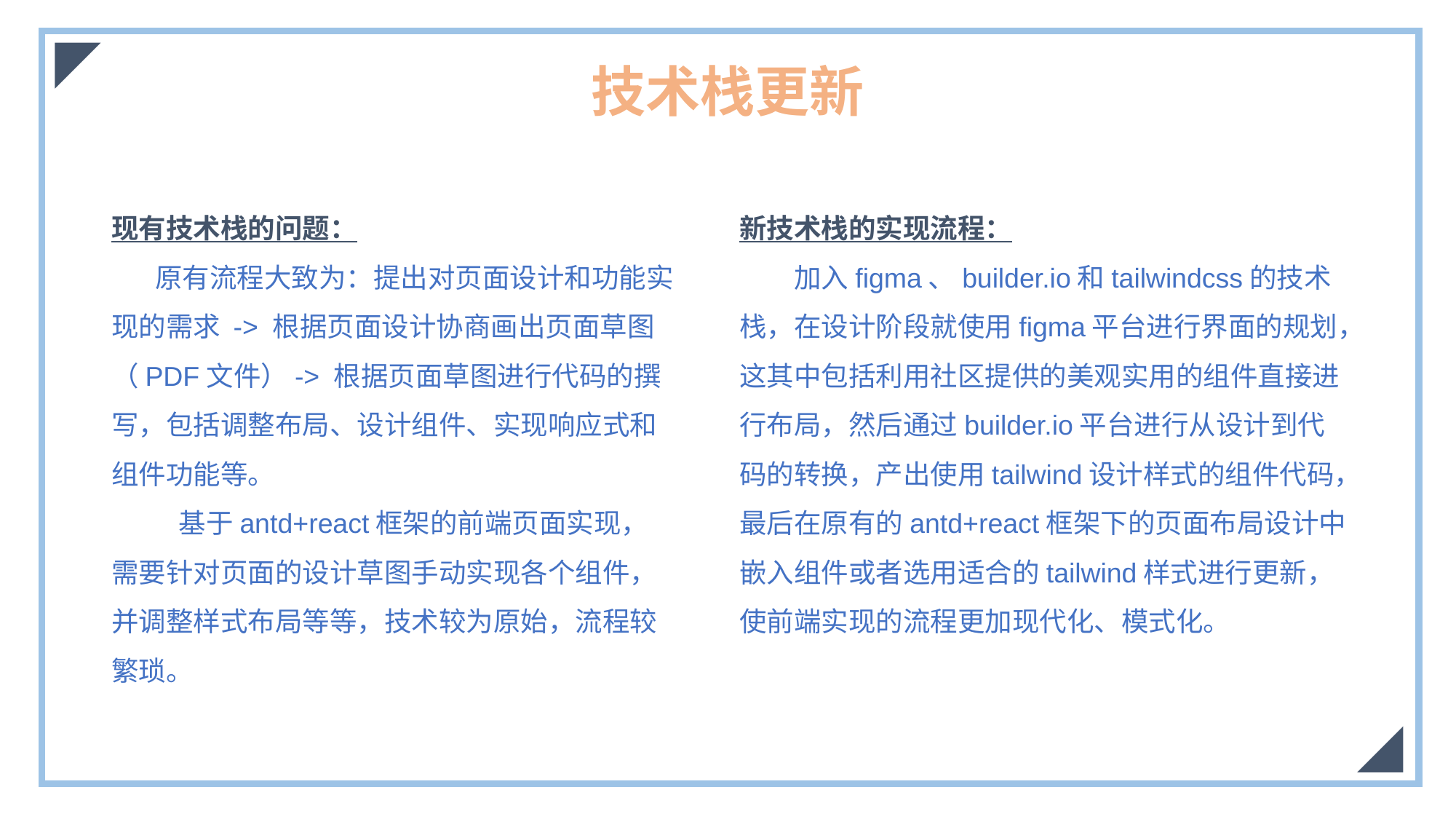

技术栈更新
现有技术栈的问题：
      原有流程大致为：提出对页面设计和功能实现的需求 -> 根据页面设计协商画出页面草图（PDF文件）-> 根据页面草图进行代码的撰写，包括调整布局、设计组件、实现响应式和组件功能等。
 基于antd+react框架的前端页面实现，需要针对页面的设计草图手动实现各个组件，并调整样式布局等等，技术较为原始，流程较繁琐。

新技术栈的实现流程：
加入figma、builder.io和tailwindcss的技术栈，在设计阶段就使用figma平台进行界面的规划，这其中包括利用社区提供的美观实用的组件直接进行布局，然后通过builder.io平台进行从设计到代码的转换，产出使用tailwind设计样式的组件代码，最后在原有的antd+react框架下的页面布局设计中嵌入组件或者选用适合的tailwind样式进行更新，使前端实现的流程更加现代化、模式化。